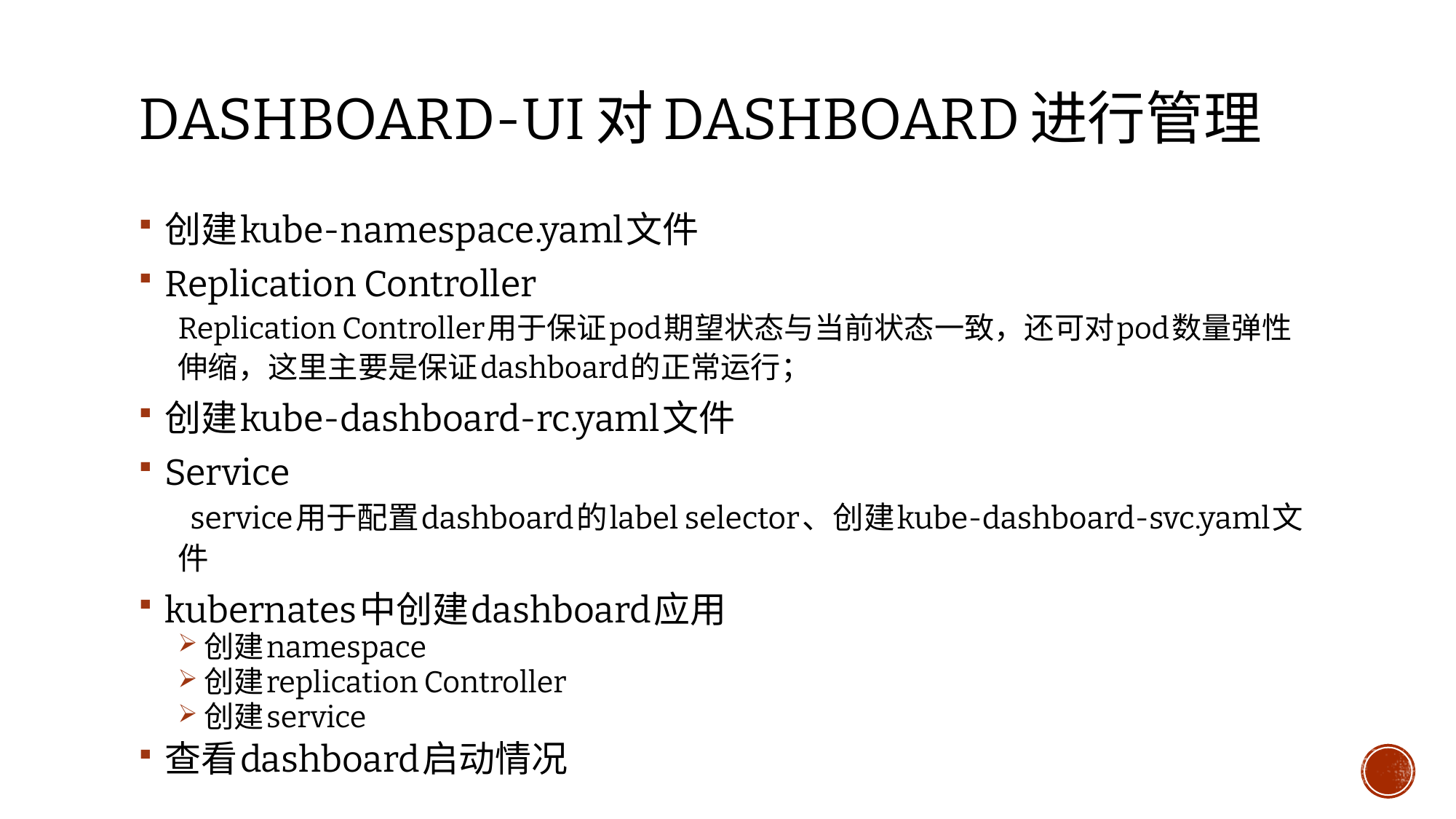

# Dashboard-UI对dashboard进行管理
创建kube-namespace.yaml文件
Replication Controller
Replication Controller用于保证pod期望状态与当前状态一致，还可对pod数量弹性伸缩，这里主要是保证dashboard的正常运行；
创建kube-dashboard-rc.yaml文件
Service
  service用于配置dashboard的label selector、创建kube-dashboard-svc.yaml文件
kubernates中创建dashboard应用
创建namespace
创建replication Controller
创建service
查看dashboard启动情况